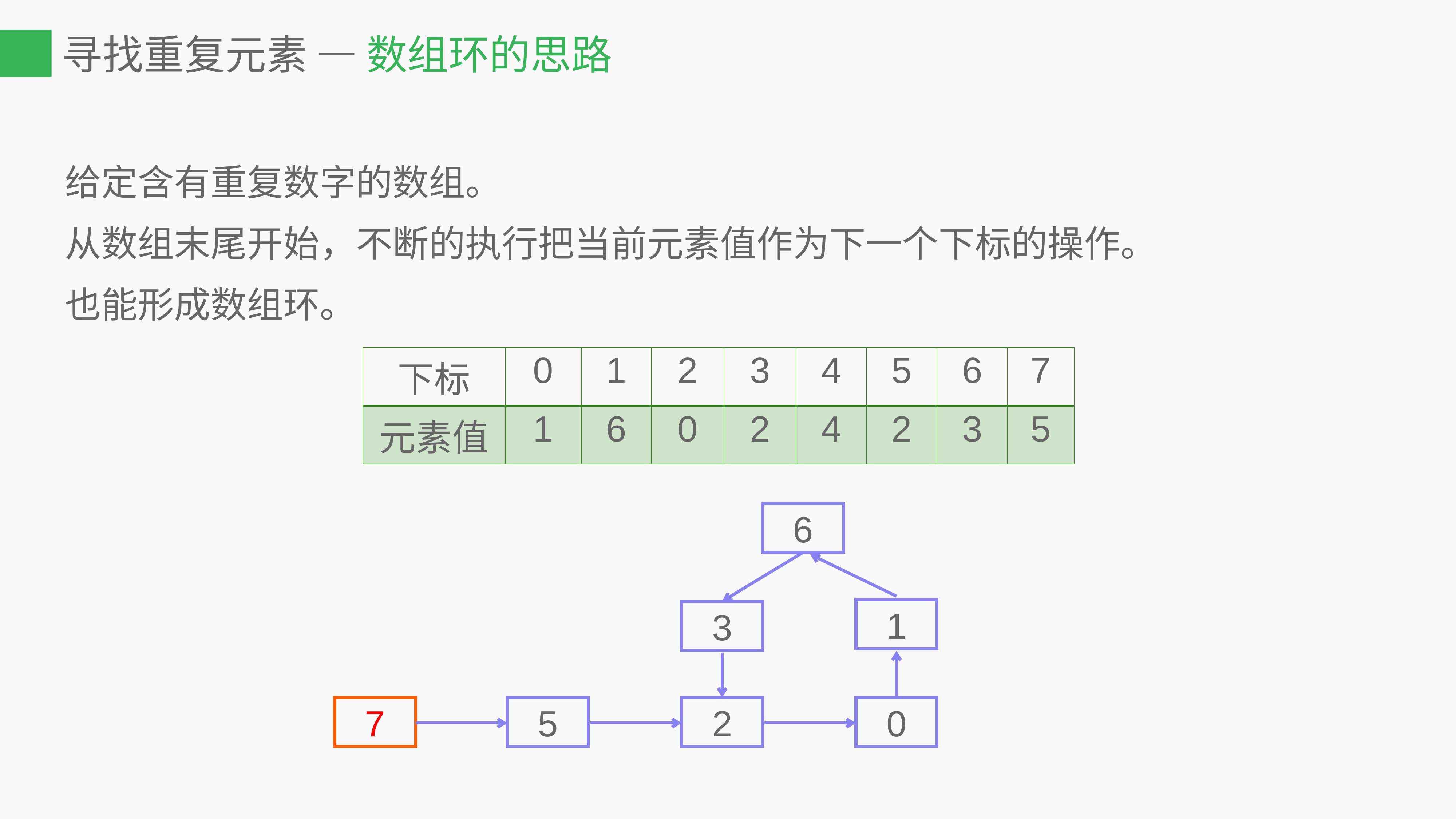

# 寻找重复元素 — 数组环的思路
给定含有重复数字的数组。
从数组末尾开始，不断的执行把当前元素值作为下一个下标的操作。
也能形成数组环。
| 下标 | 0 | 1 | 2 | 3 | 4 | 5 | 6 | 7 |
| --- | --- | --- | --- | --- | --- | --- | --- | --- |
| 元素值 | 1 | 6 | 0 | 2 | 4 | 2 | 3 | 5 |
6
1
3
5
7
2
0